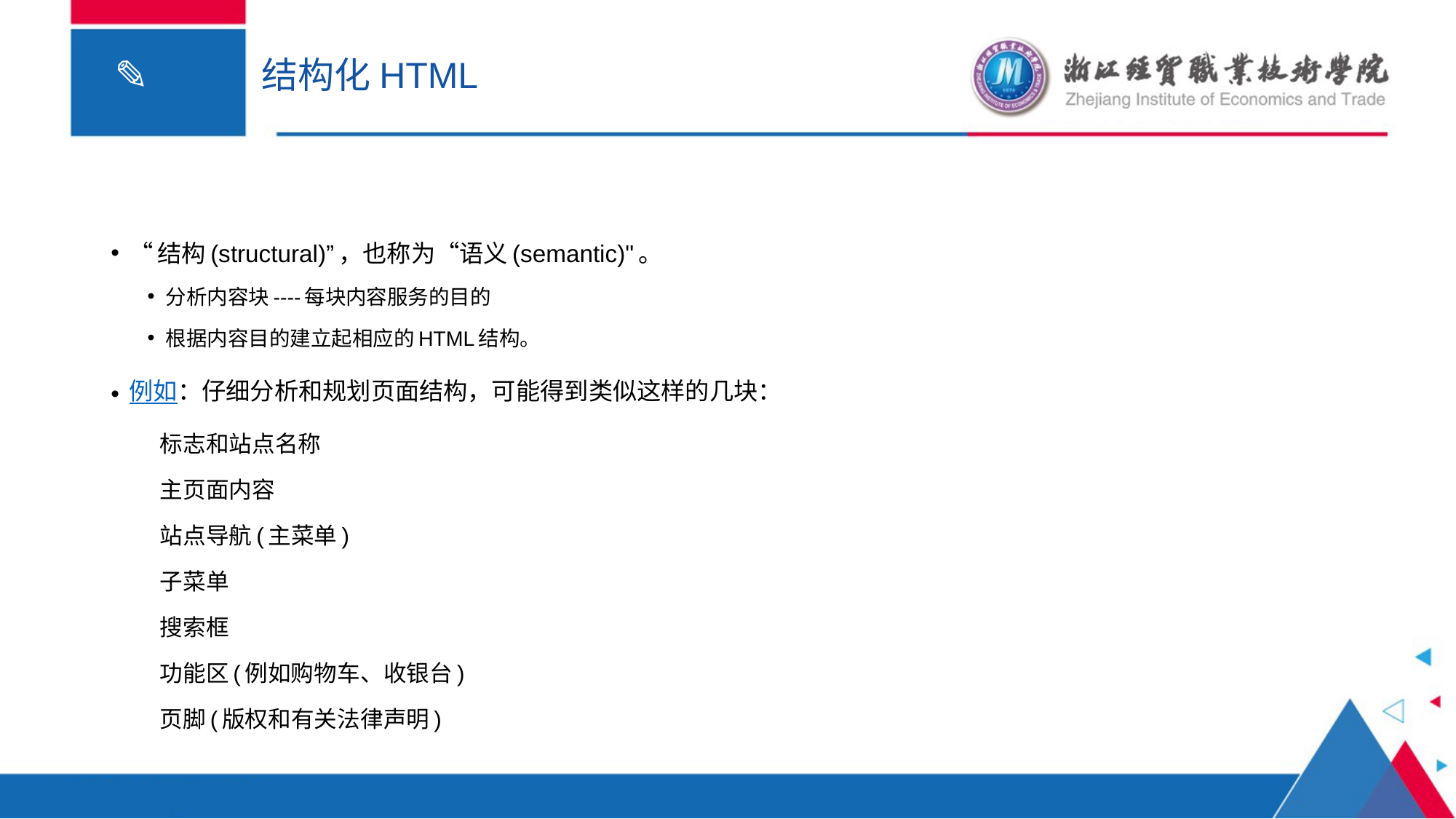

# 结构化HTML
“结构(structural)”，也称为“语义(semantic)"。
分析内容块----每块内容服务的目的
根据内容目的建立起相应的HTML结构。
例如：仔细分析和规划页面结构，可能得到类似这样的几块：
标志和站点名称
主页面内容
站点导航(主菜单)
子菜单
搜索框
功能区(例如购物车、收银台)
页脚(版权和有关法律声明)